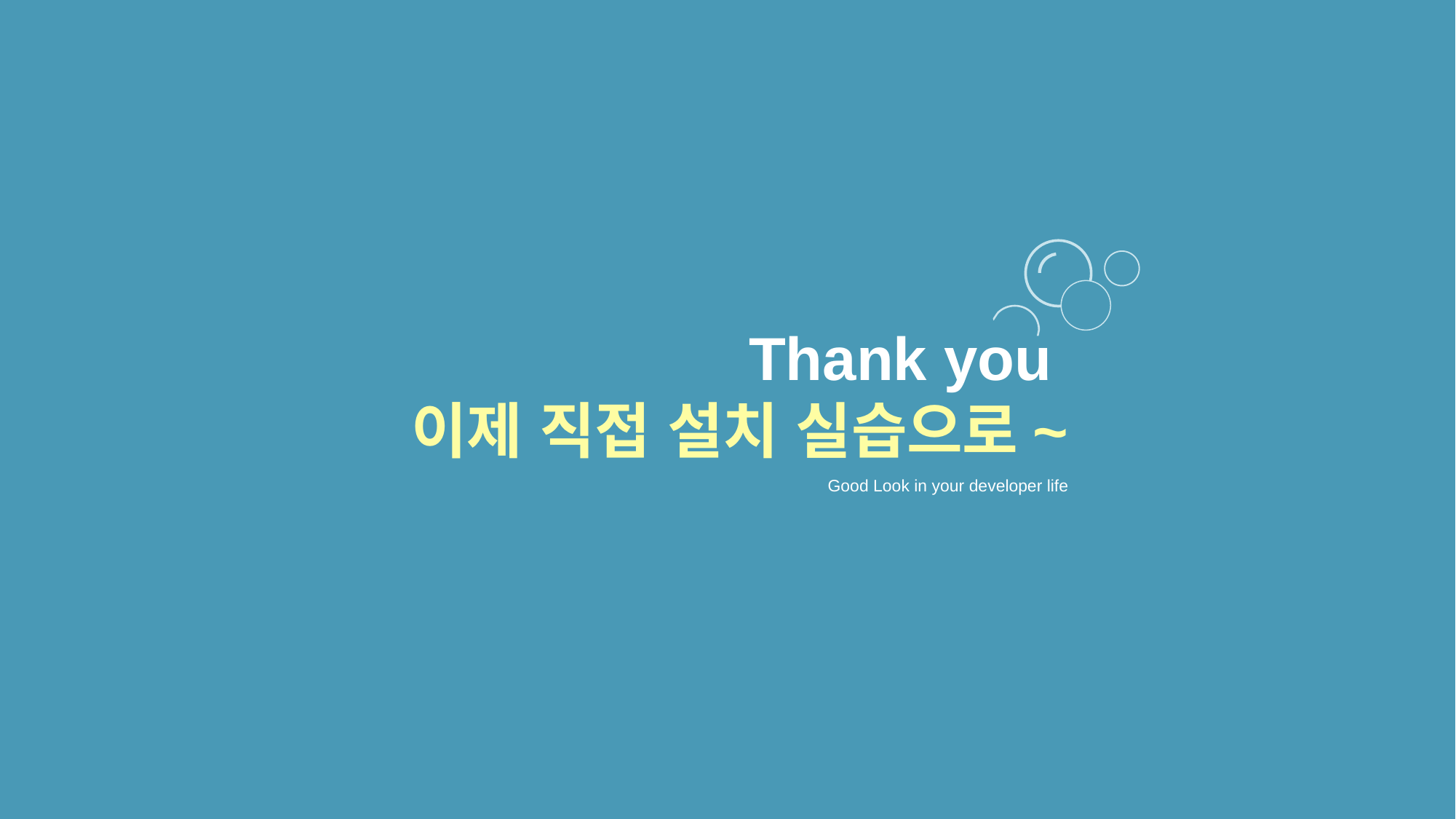

Thank you
이제 직접 설치 실습으로~
Good Look in your developer life